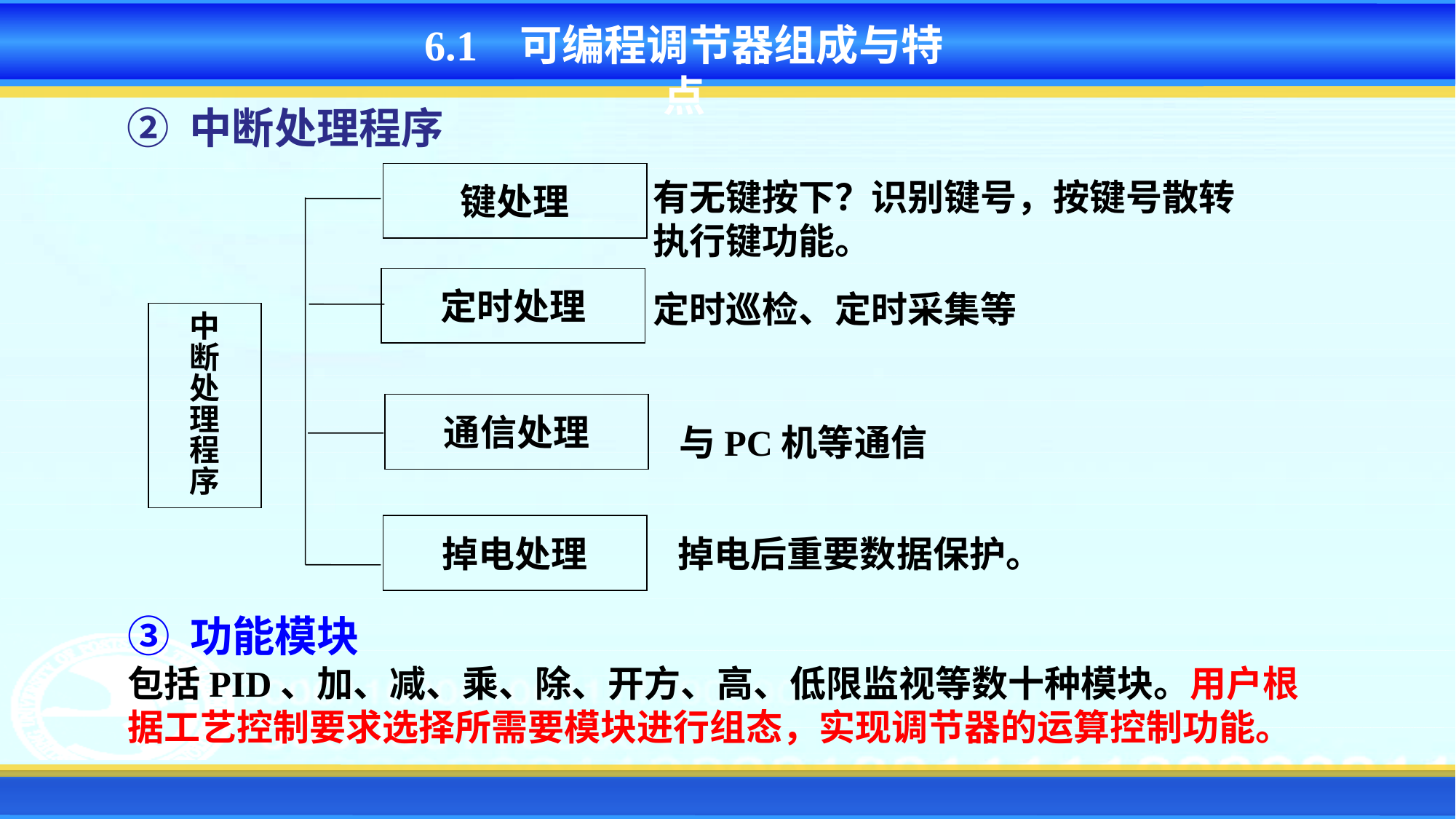

6.1   可编程调节器组成与特点
② 中断处理程序
键处理

定时处理
中
断
处
理
程
序

通信处理

掉电处理

有无键按下？识别键号，按键号散转执行键功能。
定时巡检、定时采集等
与PC机等通信
掉电后重要数据保护。
③ 功能模块
包括PID、加、减、乘、除、开方、高、低限监视等数十种模块。用户根据工艺控制要求选择所需要模块进行组态，实现调节器的运算控制功能。